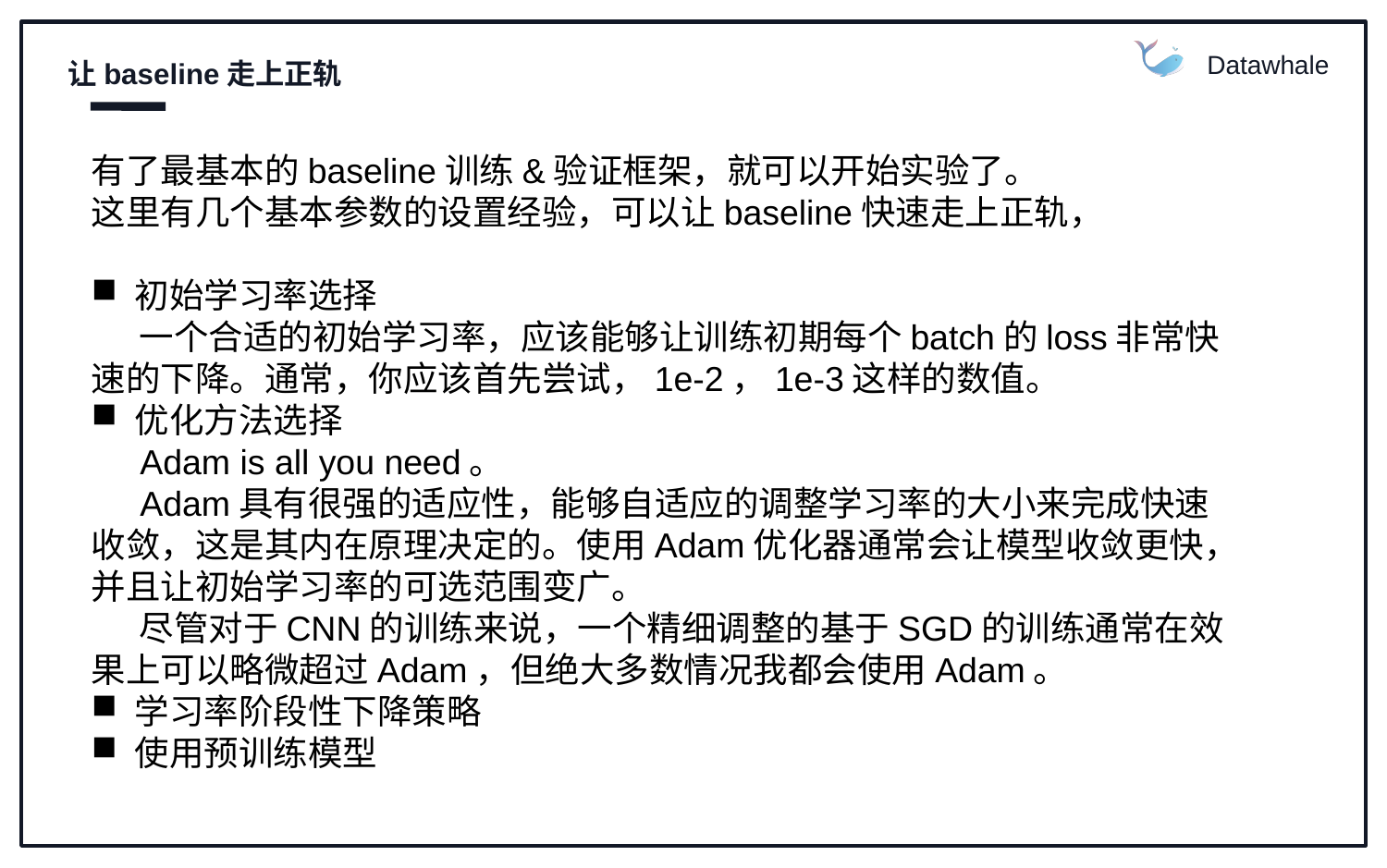

Datawhale

让baseline走上正轨

有了最基本的baseline训练&验证框架，就可以开始实验了。
这里有几个基本参数的设置经验，可以让baseline快速走上正轨，

初始学习率选择
     一个合适的初始学习率，应该能够让训练初期每个batch的loss非常快速的下降。通常，你应该首先尝试，1e-2，1e-3这样的数值。
优化方法选择
     Adam is all you need。
     Adam具有很强的适应性，能够自适应的调整学习率的大小来完成快速收敛，这是其内在原理决定的。使用Adam优化器通常会让模型收敛更快，并且让初始学习率的可选范围变广。
     尽管对于CNN的训练来说，一个精细调整的基于SGD的训练通常在效果上可以略微超过Adam，但绝大多数情况我都会使用Adam。
学习率阶段性下降策略
使用预训练模型